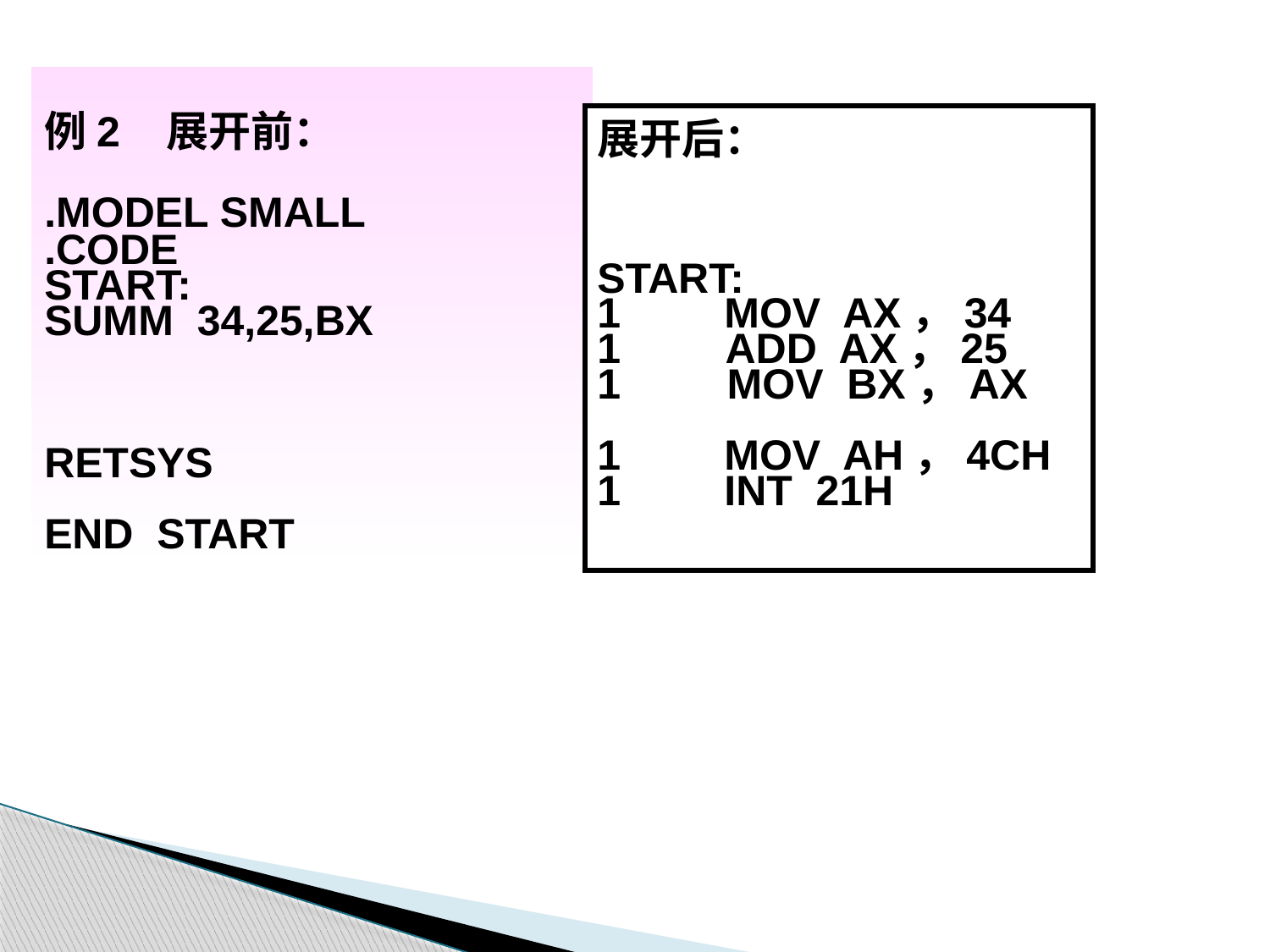

例2   展开前：
.MODEL SMALL
.CODE
START:
SUMM  34,25,BX

RETSYS

END  START
展开后：

START:
1	MOV  AX，34
1         ADD  AX，25
1         MOV  BX，AX

1	MOV  AH，4CH
1	INT  21H